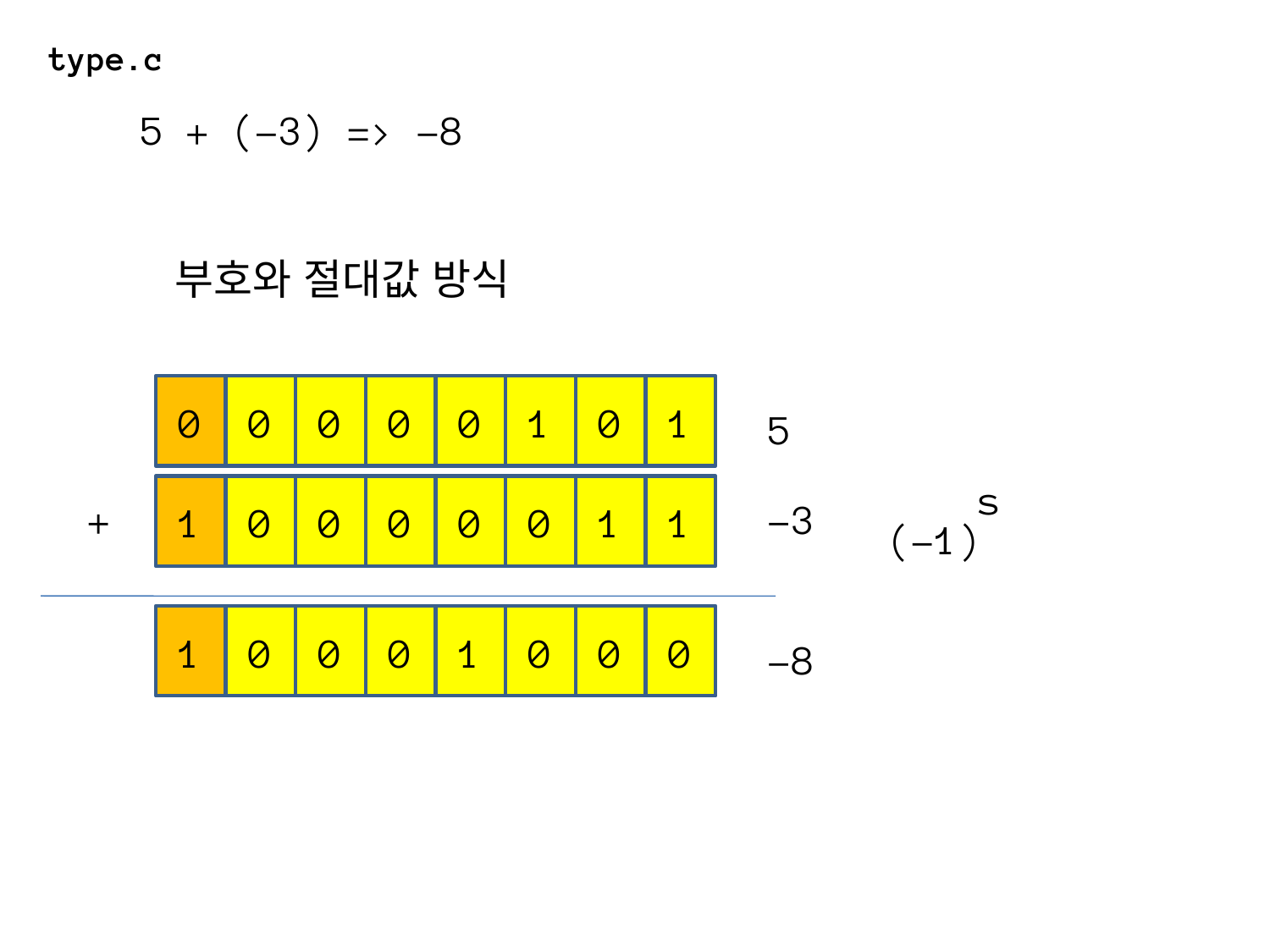

type.c
5 + (-3) => -8
부호와 절대값 방식
0
0
0
0
0
1
0
1
5
s
1
0
0
0
0
0
1
1
+
-3
(-1)
1
0
0
0
1
0
0
0
-8